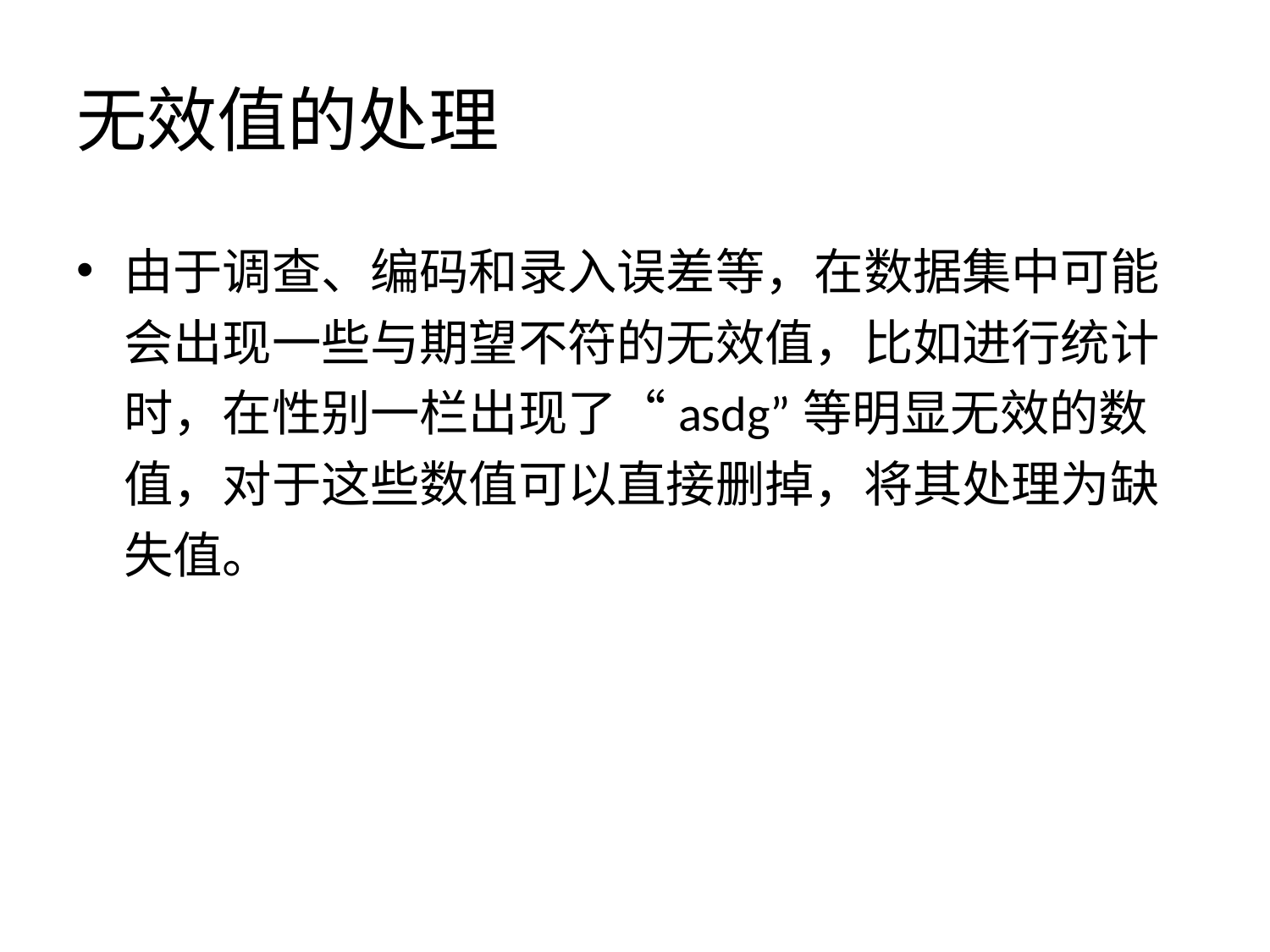

# 无效值的处理
由于调查、编码和录入误差等，在数据集中可能会出现一些与期望不符的无效值，比如进行统计时，在性别一栏出现了“asdg”等明显无效的数值，对于这些数值可以直接删掉，将其处理为缺失值。